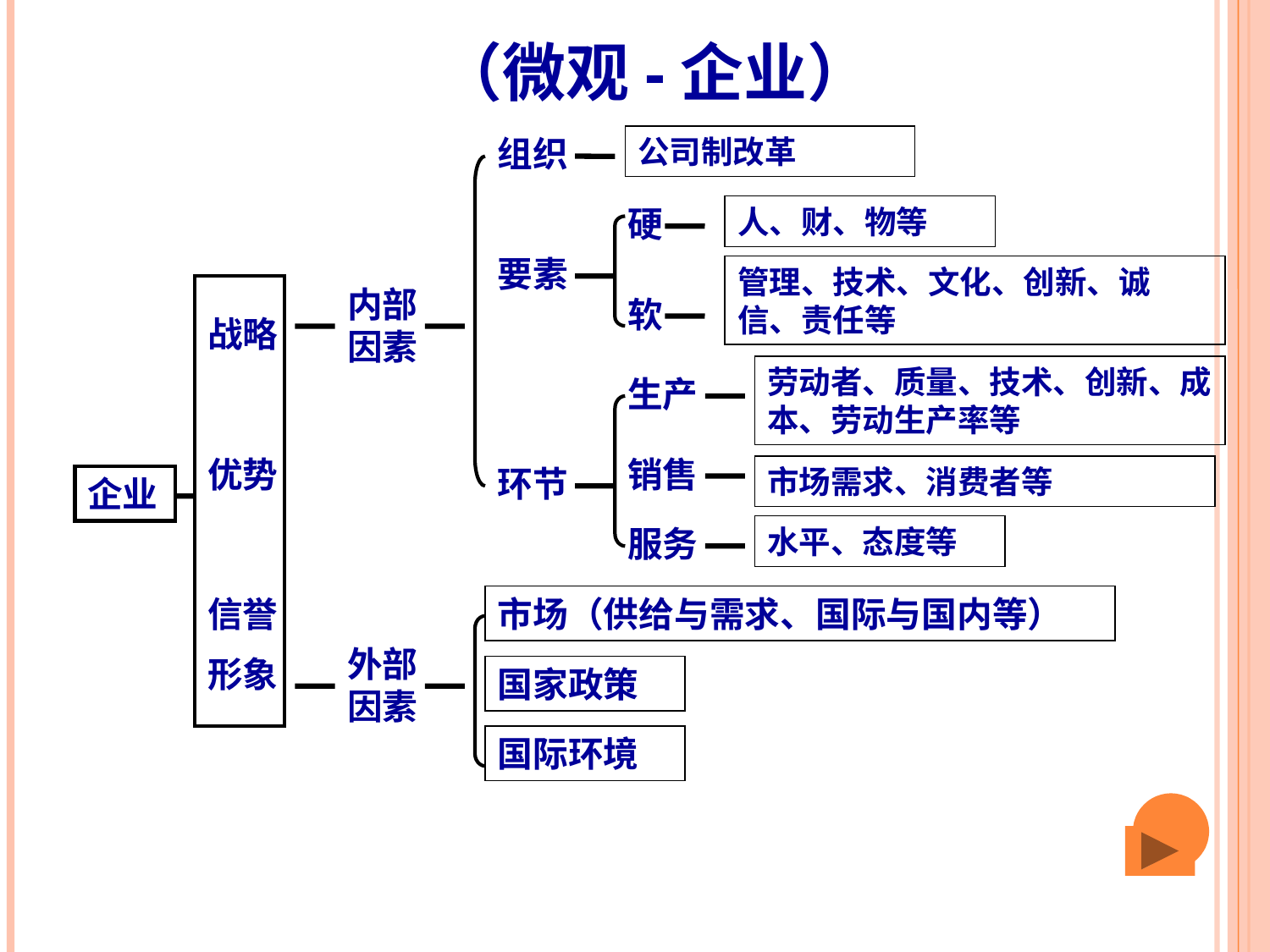

（微观-企业）
组织
公司制改革

硬
人、财、物等

要素
管理、技术、文化、创新、诚信、责任等

内部因素

软
战略

劳动者、质量、技术、创新、成本、劳动生产率等
生产

优势
销售
环节
市场需求、消费者等
企业

服务
水平、态度等

信誉
形象
市场（供给与需求、国际与国内等）

外部因素
国家政策

国际环境